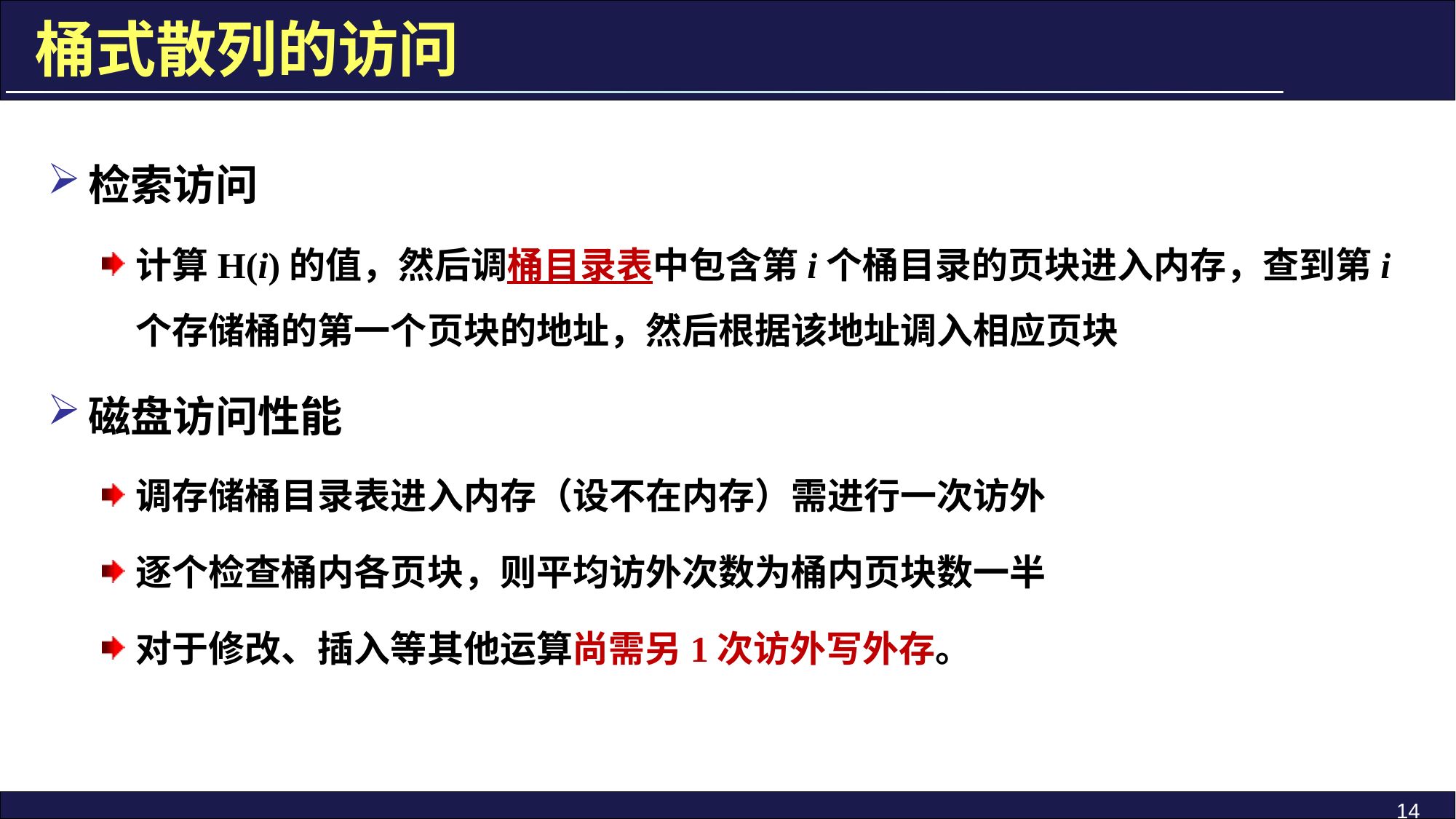

# 桶式散列的访问
检索访问
计算H(i)的值，然后调桶目录表中包含第i个桶目录的页块进入内存，查到第i个存储桶的第一个页块的地址，然后根据该地址调入相应页块
磁盘访问性能
调存储桶目录表进入内存（设不在内存）需进行一次访外
逐个检查桶内各页块，则平均访外次数为桶内页块数一半
对于修改、插入等其他运算尚需另1次访外写外存。
14